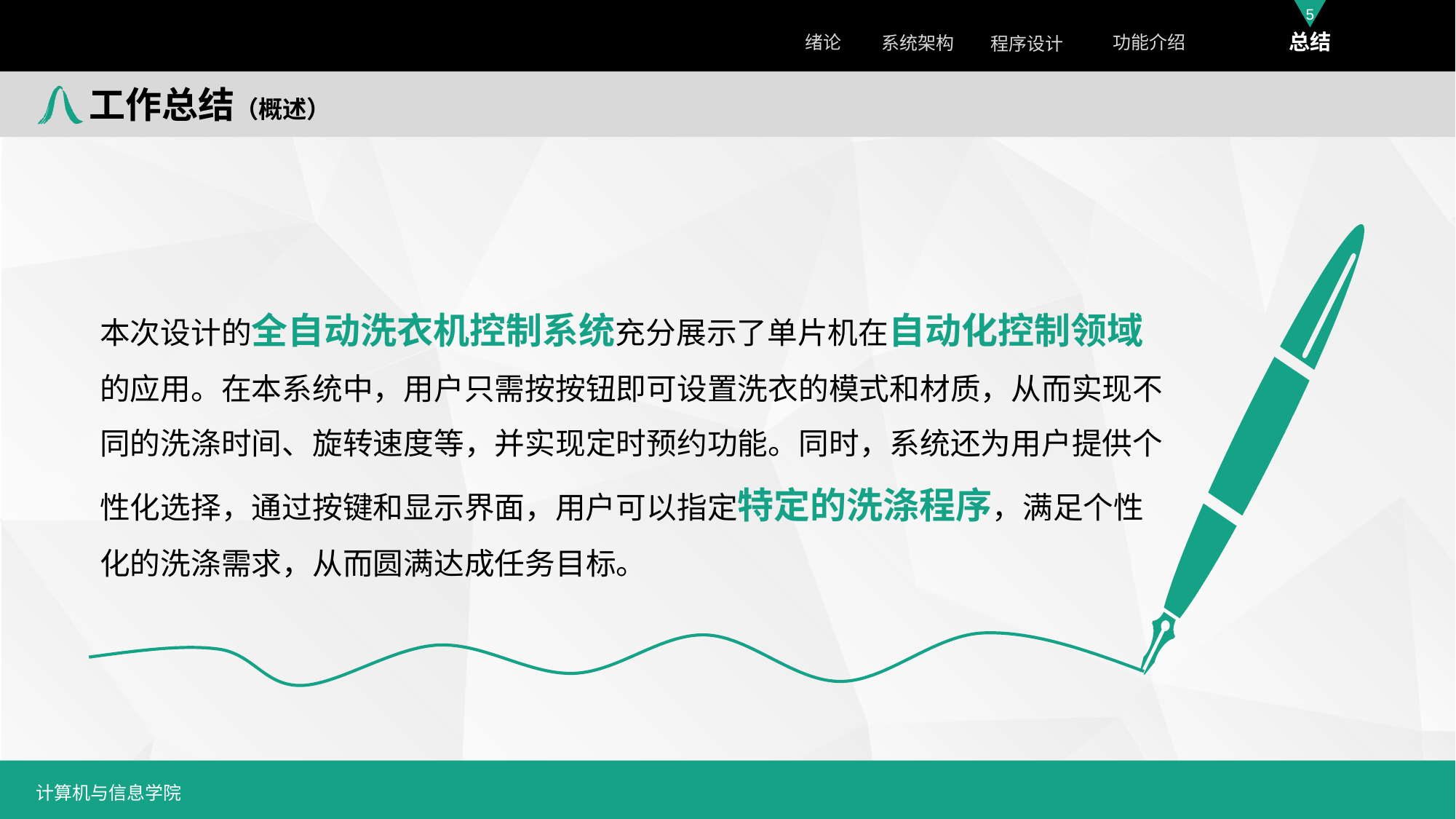

工作总结（概述）

本次设计的全自动洗衣机控制系统充分展示了单片机在自动化控制领域的应用。在本系统中，用户只需按按钮即可设置洗衣的模式和材质，从而实现不同的洗涤时间、旋转速度等，并实现定时预约功能。同时，系统还为用户提供个性化选择，通过按键和显示界面，用户可以指定特定的洗涤程序，满足个性化的洗涤需求，从而圆满达成任务目标。